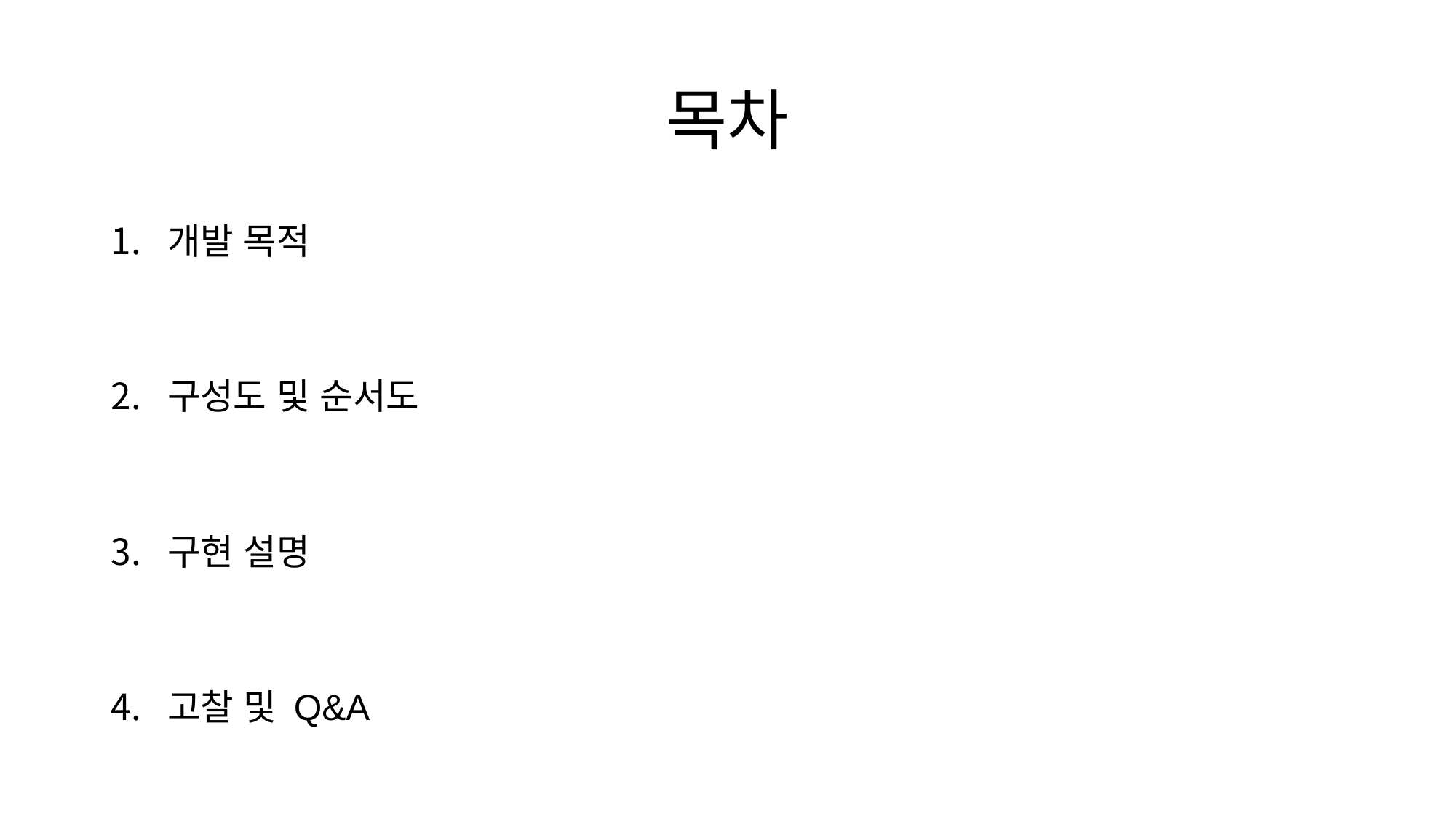

# 목차
개발 목적

구성도 및 순서도

구현 설명

고찰 및 Q&A